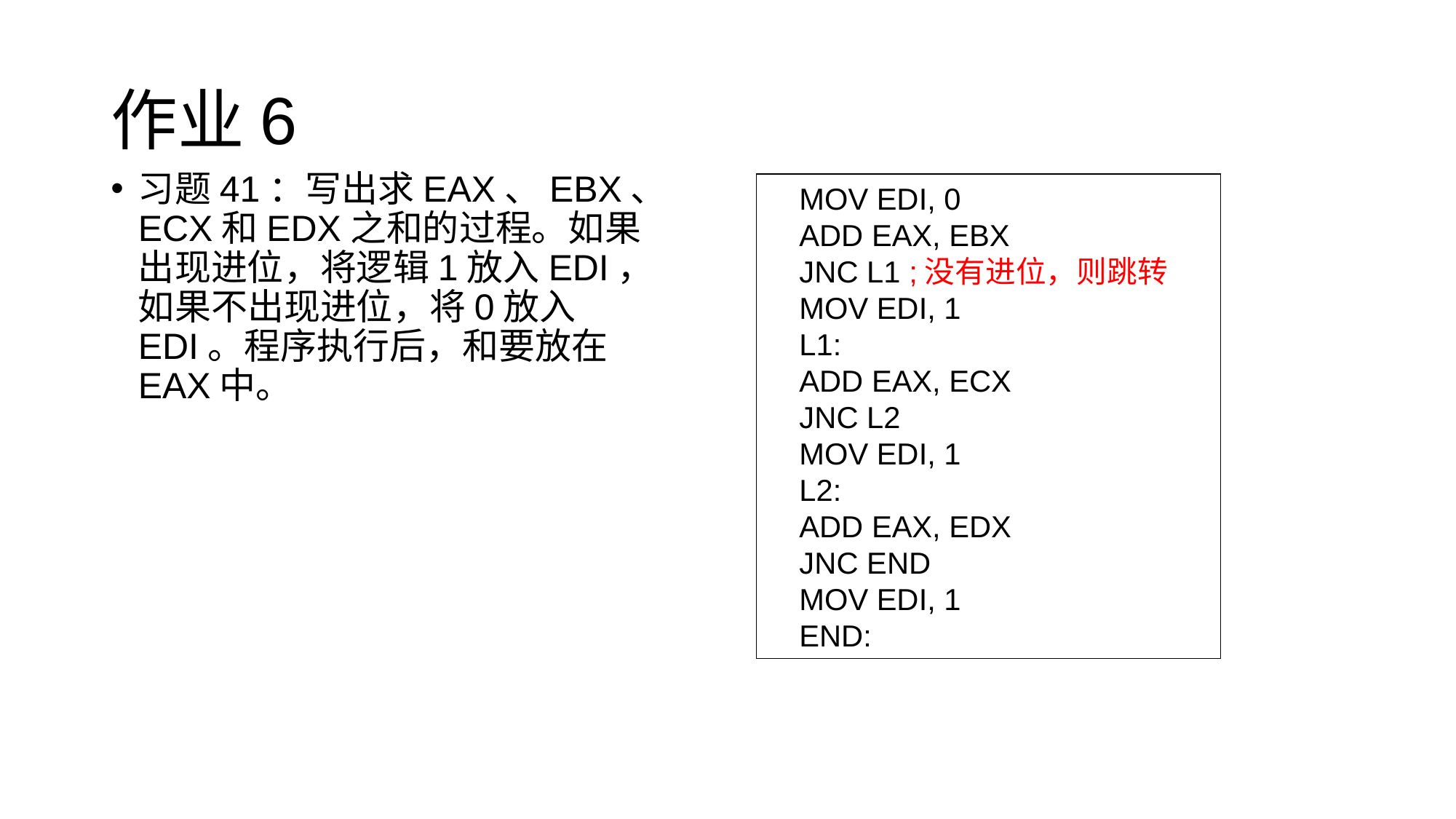

# 作业6
习题41：写出求EAX、EBX、ECX和EDX之和的过程。如果出现进位，将逻辑1放入EDI，如果不出现进位，将0放入EDI。程序执行后，和要放在EAX中。

MOV EDI, 0
ADD EAX, EBX
JNC L1 ;没有进位，则跳转
MOV EDI, 1
L1:
ADD EAX, ECX
JNC L2
MOV EDI, 1
L2:
ADD EAX, EDX
JNC END
MOV EDI, 1
END: